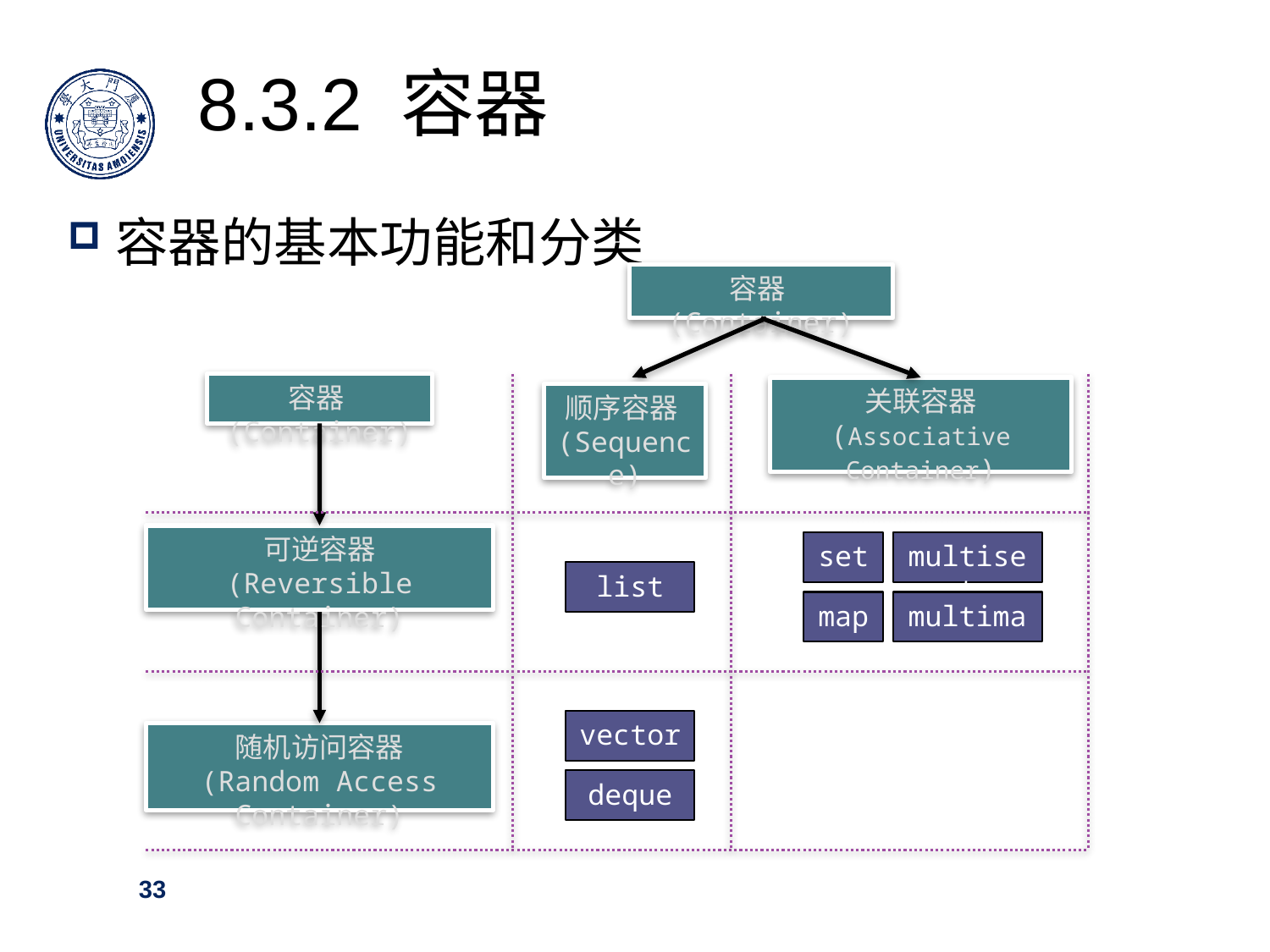

# 8.3.2 容器
容器的基本功能和分类
容器(Container)
关联容器
(Associative Container)
顺序容器(Sequence)
容器(Container)
可逆容器
(Reversible Container)
set
multiset
map
multimap
list
随机访问容器
(Random Access Container)
vector
deque
33